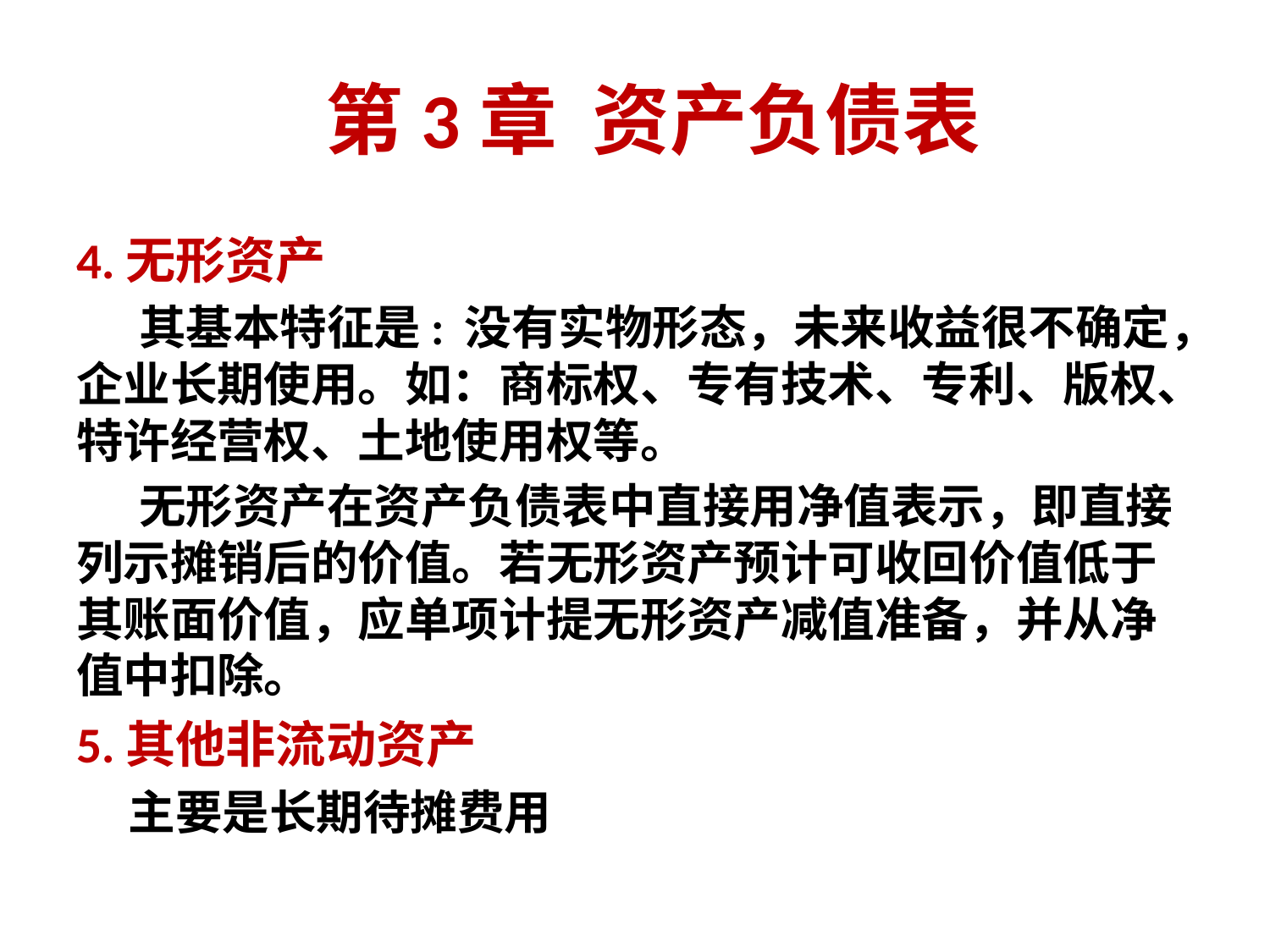

# 第3章  资产负债表
4.无形资产
     其基本特征是: 没有实物形态，未来收益很不确定，企业长期使用。如：商标权、专有技术、专利、版权、特许经营权、土地使用权等。
     无形资产在资产负债表中直接用净值表示，即直接列示摊销后的价值。若无形资产预计可收回价值低于其账面价值，应单项计提无形资产减值准备，并从净值中扣除。
5.其他非流动资产
    主要是长期待摊费用